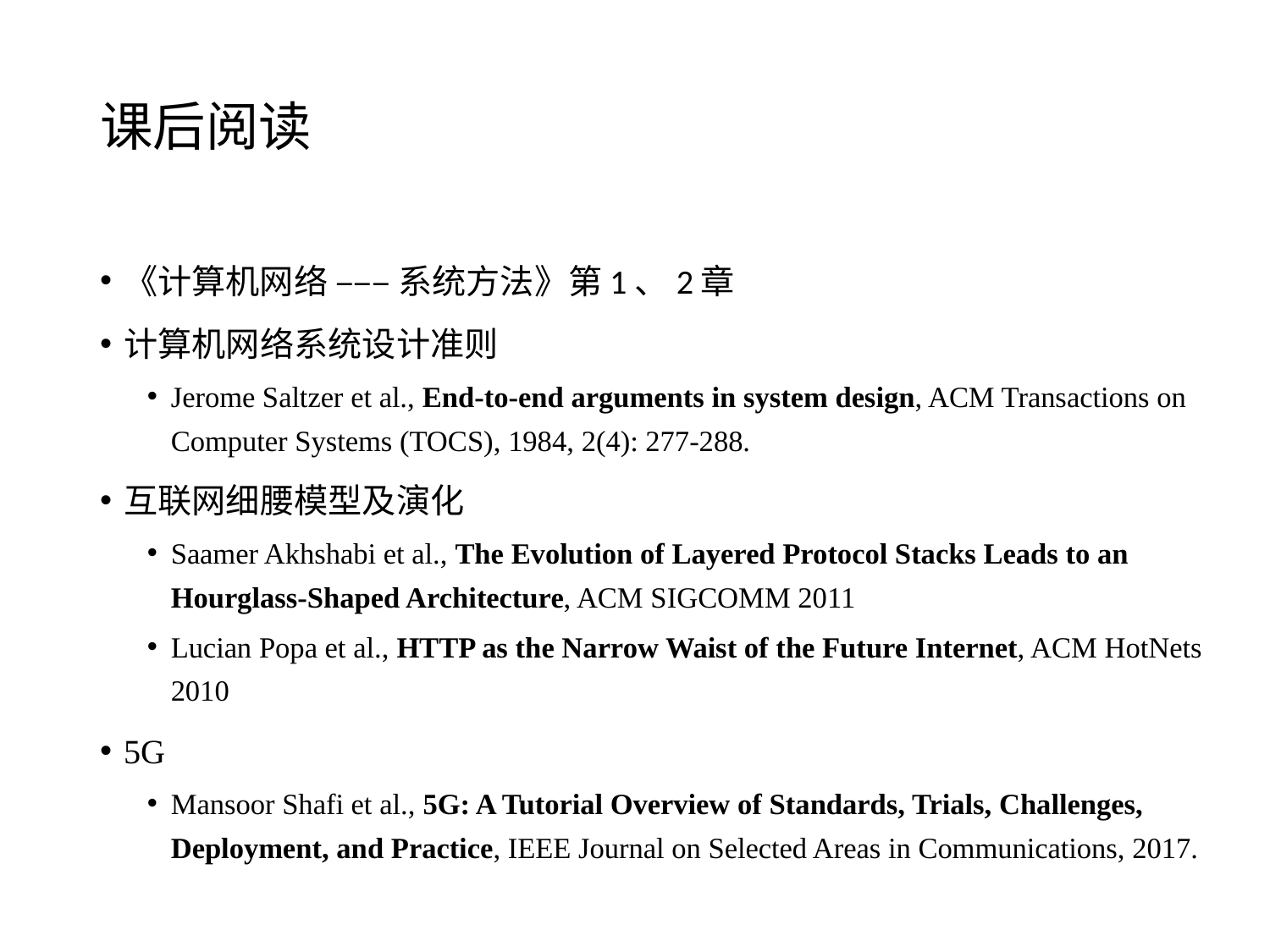

# 课后阅读
《计算机网络 ––– 系统方法》第1、2章
计算机网络系统设计准则
Jerome Saltzer et al., End-to-end arguments in system design, ACM Transactions on Computer Systems (TOCS), 1984, 2(4): 277-288.
互联网细腰模型及演化
Saamer Akhshabi et al., The Evolution of Layered Protocol Stacks Leads to an Hourglass-Shaped Architecture, ACM SIGCOMM 2011
Lucian Popa et al., HTTP as the Narrow Waist of the Future Internet, ACM HotNets 2010
5G
Mansoor Shafi et al., 5G: A Tutorial Overview of Standards, Trials, Challenges, Deployment, and Practice, IEEE Journal on Selected Areas in Communications, 2017.

61